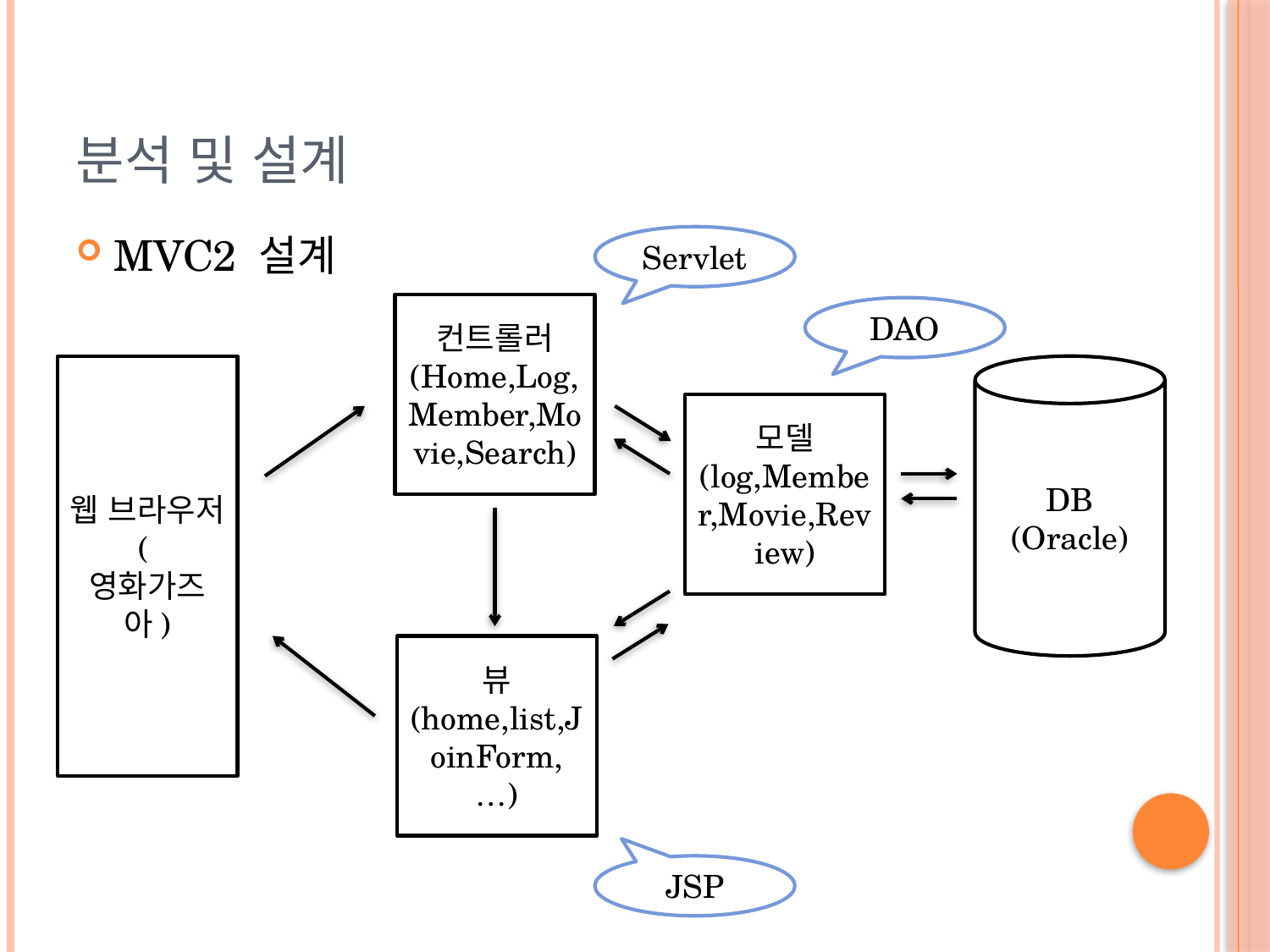

# 분석 및 설계
MVC2 설계
Servlet
컨트롤러
(Home,Log,Member,Movie,Search)
DAO
웹 브라우저
(영화가즈아)
DB
(Oracle)
모델
(log,Member,Movie,Review)
뷰
(home,list,JoinForm,…)
JSP